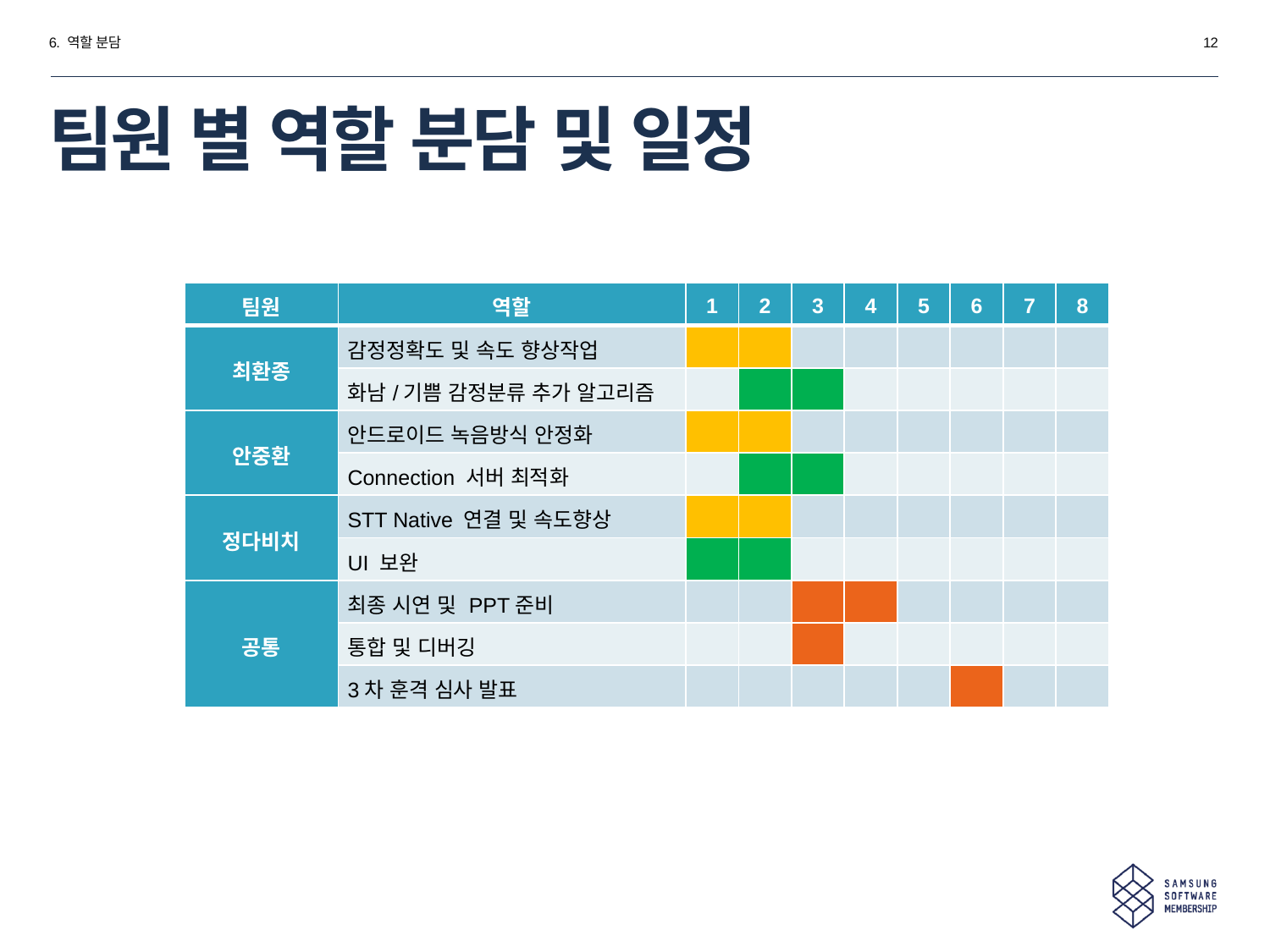

6. 역할 분담
12
# 팀원 별 역할 분담 및 일정
| 팀원 | 역할 | 1 | 2 | 3 | 4 | 5 | 6 | 7 | 8 |
| --- | --- | --- | --- | --- | --- | --- | --- | --- | --- |
| 최환종 | 감정정확도 및 속도 향상작업 |  |  |  |  |  |  |  |  |
|  | 화남/기쁨 감정분류 추가 알고리즘 |  |  |  |  |  |  |  |  |
| 안중환 | 안드로이드 녹음방식 안정화 |  |  |  |  |  |  |  |  |
|  | Connection 서버 최적화 |  |  |  |  |  |  |  |  |
| 정다비치 | STT Native 연결 및 속도향상 |  |  |  |  |  |  |  |  |
|  | UI 보완 |  |  |  |  |  |  |  |  |
| 공통 | 최종 시연 및 PPT준비 |  |  |  |  |  |  |  |  |
|  | 통합 및 디버깅 |  |  |  |  |  |  |  |  |
|  | 3차 훈격 심사 발표 |  |  |  |  |  |  |  |  |